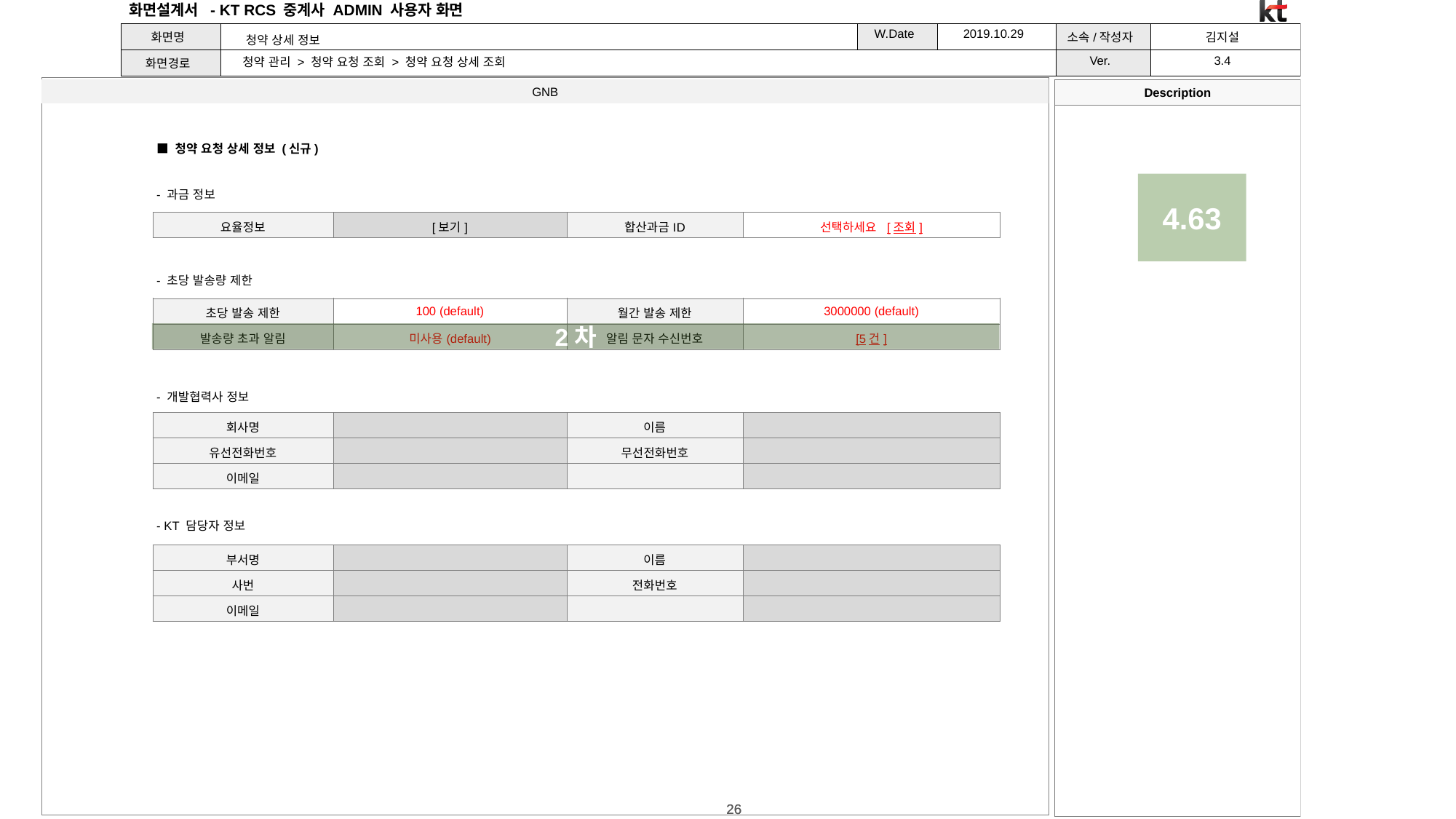

청약 상세 정보
청약 관리 > 청약 요청 조회 > 청약 요청 상세 조회
■ 청약 요청 상세 정보 (신규)
4.63
- 과금 정보
| 요율정보 | [보기] | 합산과금ID | 선택하세요 [조회] |
| --- | --- | --- | --- |
- 초당 발송량 제한
| 초당 발송 제한 | 100 (default) | 월간 발송 제한 | 3000000 (default) |
| --- | --- | --- | --- |
| 발송량 초과 알림 | 미사용(default) | 알림 문자 수신번호 | [5건] |
2차
- 개발협력사 정보
| 회사명 |  | 이름 |  |
| --- | --- | --- | --- |
| 유선전화번호 |  | 무선전화번호 |  |
| 이메일 |  |  |  |
- KT 담당자 정보
| 부서명 |  | 이름 |  |
| --- | --- | --- | --- |
| 사번 |  | 전화번호 |  |
| 이메일 |  |  |  |